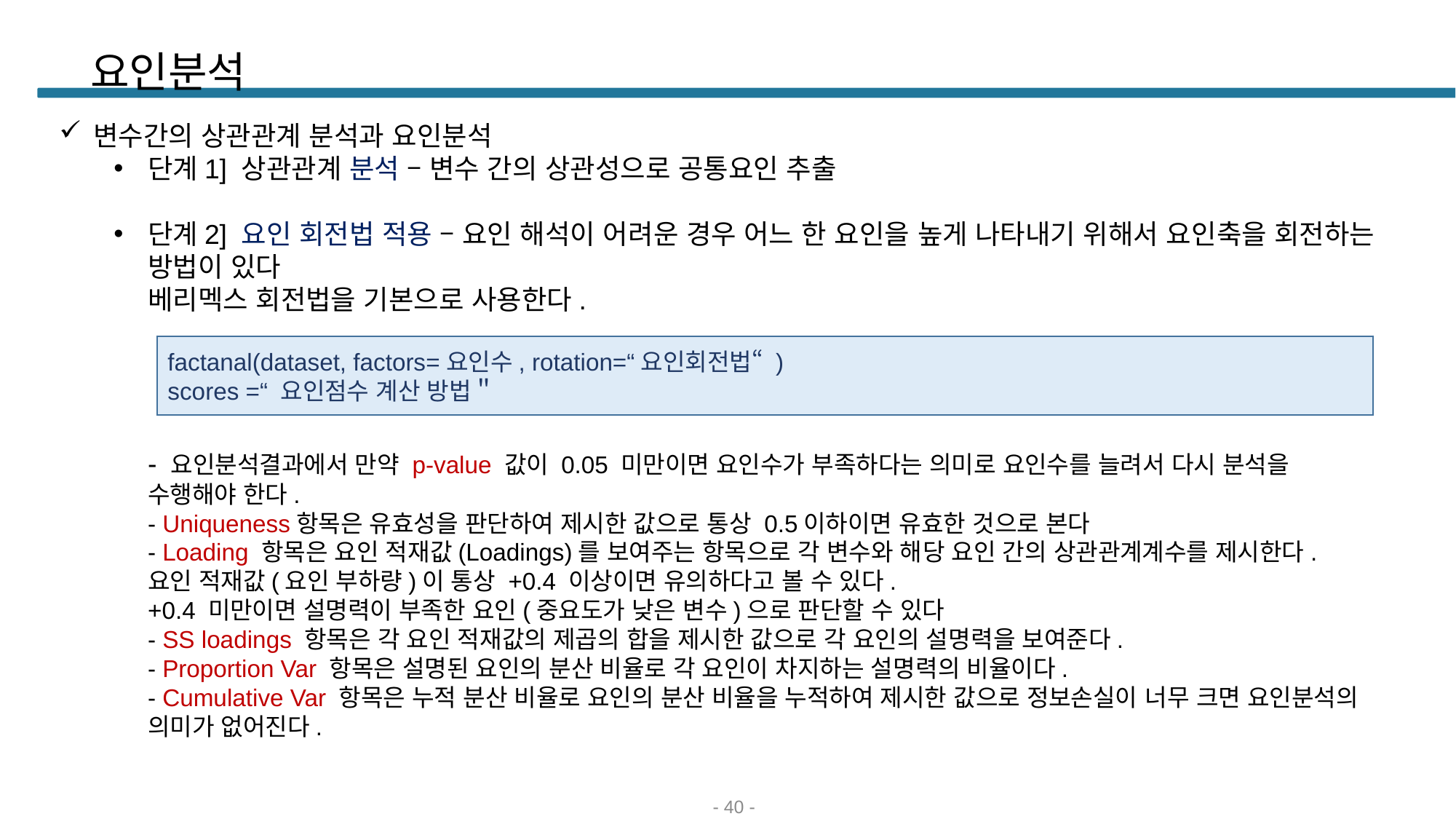

#
 요인분석
변수간의 상관관계 분석과 요인분석
단계1] 상관관계 분석 – 변수 간의 상관성으로 공통요인 추출
단계2] 요인 회전법 적용 – 요인 해석이 어려운 경우 어느 한 요인을 높게 나타내기 위해서 요인축을 회전하는 방법이 있다
베리멕스 회전법을 기본으로 사용한다.
- 요인분석결과에서 만약 p-value 값이 0.05 미만이면 요인수가 부족하다는 의미로 요인수를 늘려서 다시 분석을 수행해야 한다.
- Uniqueness항목은 유효성을 판단하여 제시한 값으로 통상 0.5이하이면 유효한 것으로 본다
- Loading 항목은 요인 적재값(Loadings)를 보여주는 항목으로 각 변수와 해당 요인 간의 상관관계계수를 제시한다.
요인 적재값(요인 부하량)이 통상 +0.4 이상이면 유의하다고 볼 수 있다.
+0.4 미만이면 설명력이 부족한 요인(중요도가 낮은 변수)으로 판단할 수 있다
- SS loadings 항목은 각 요인 적재값의 제곱의 합을 제시한 값으로 각 요인의 설명력을 보여준다.
- Proportion Var 항목은 설명된 요인의 분산 비율로 각 요인이 차지하는 설명력의 비율이다.
- Cumulative Var 항목은 누적 분산 비율로 요인의 분산 비율을 누적하여 제시한 값으로 정보손실이 너무 크면 요인분석의 의미가 없어진다.
factanal(dataset, factors=요인수, rotation=“요인회전법“ )
scores =“ 요인점수 계산 방법＂
- 40 -